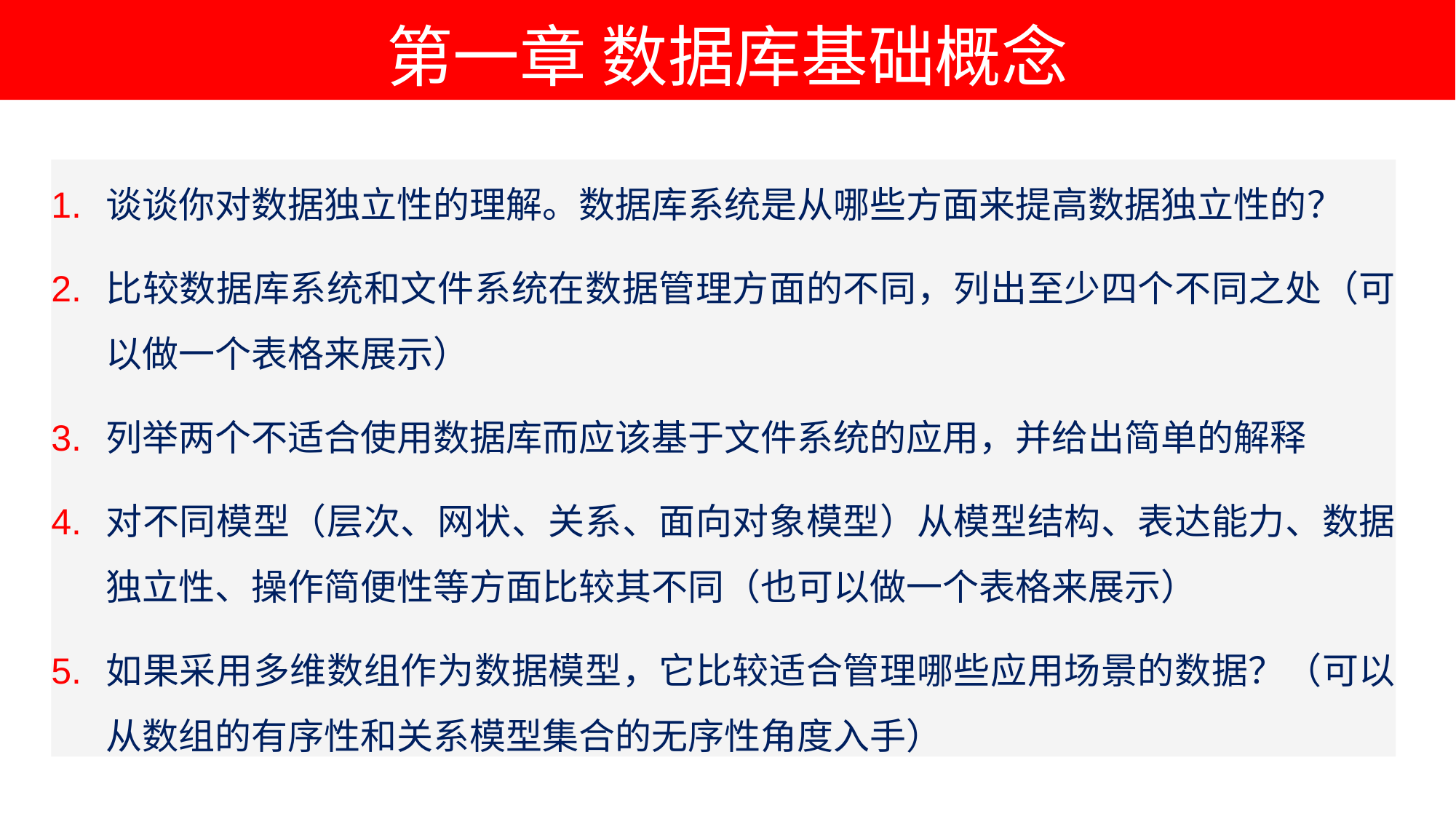

# 第一章 数据库基础概念
谈谈你对数据独立性的理解。数据库系统是从哪些方面来提高数据独立性的？
比较数据库系统和文件系统在数据管理方面的不同，列出至少四个不同之处（可以做一个表格来展示）
列举两个不适合使用数据库而应该基于文件系统的应用，并给出简单的解释
对不同模型（层次、网状、关系、面向对象模型）从模型结构、表达能力、数据独立性、操作简便性等方面比较其不同（也可以做一个表格来展示）
如果采用多维数组作为数据模型，它比较适合管理哪些应用场景的数据？（可以从数组的有序性和关系模型集合的无序性角度入手）